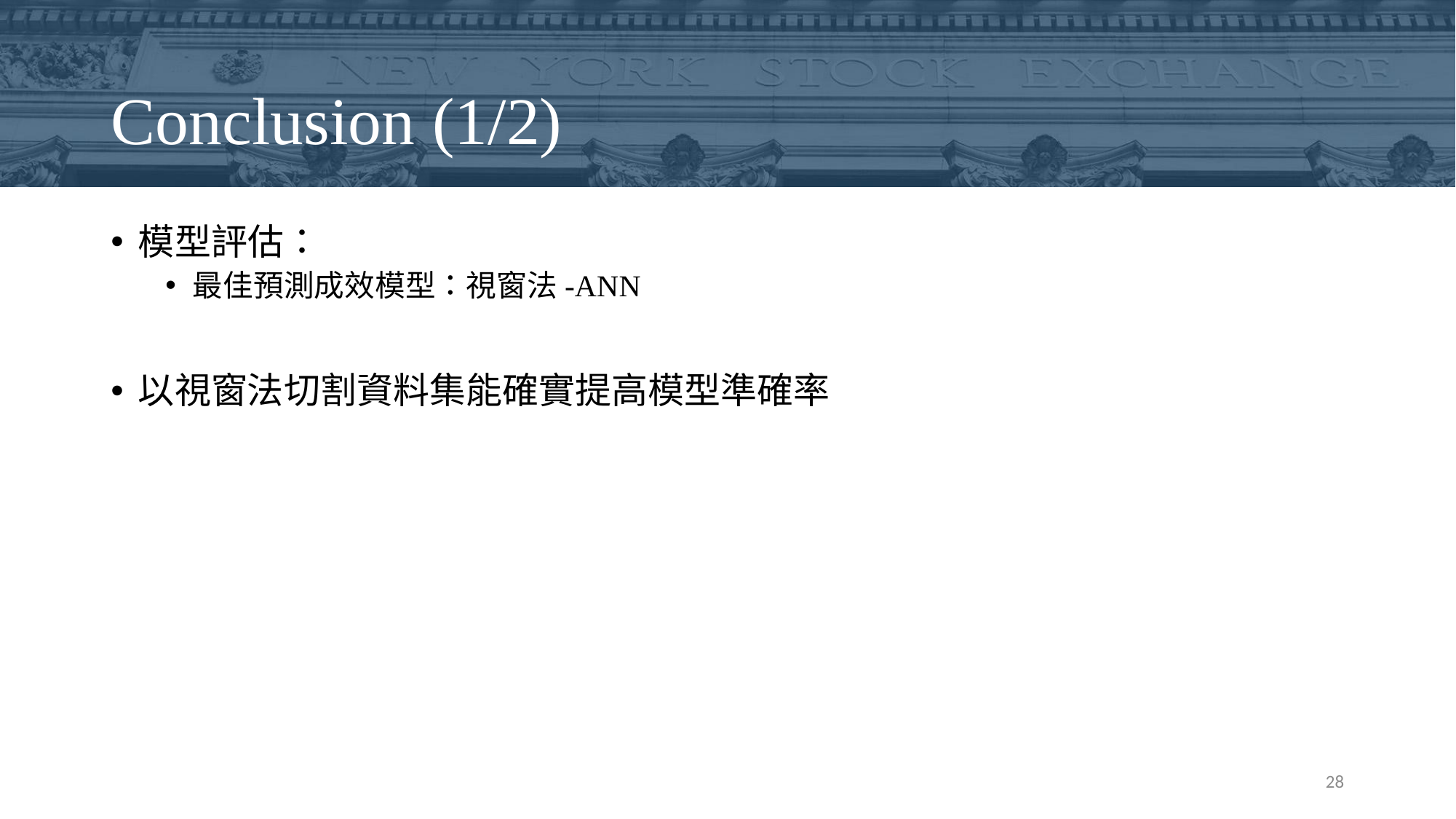

# Conclusion (1/2)
模型評估：
最佳預測成效模型：視窗法-ANN

以視窗法切割資料集能確實提高模型準確率

28